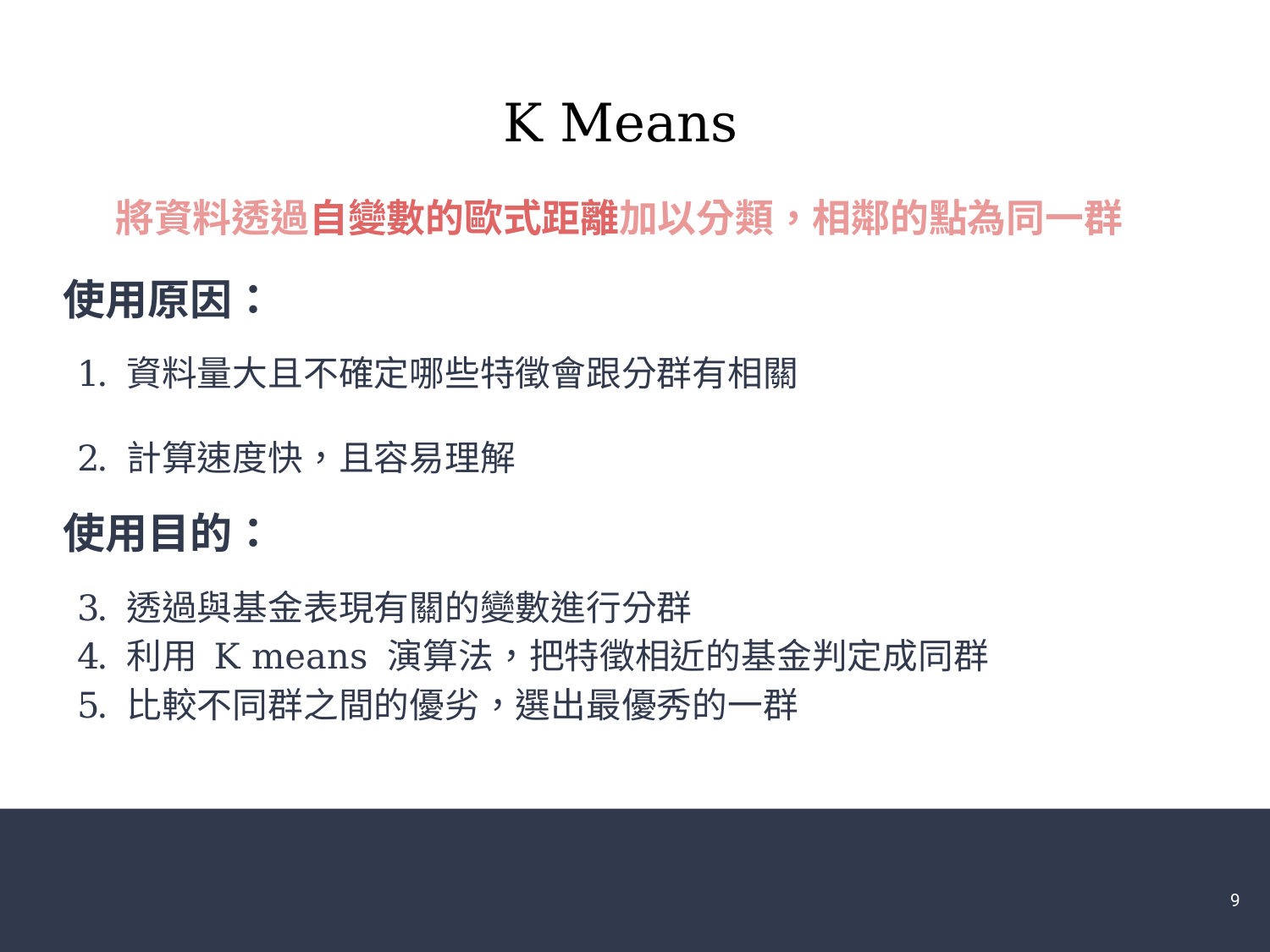

K Means
將資料透過自變數的歐式距離加以分類，相鄰的點為同一群
使用原因：
資料量大且不確定哪些特徵會跟分群有相關
計算速度快，且容易理解
使用目的：
透過與基金表現有關的變數進行分群
利用 K means 演算法，把特徵相近的基金判定成同群
比較不同群之間的優劣，選出最優秀的一群

9